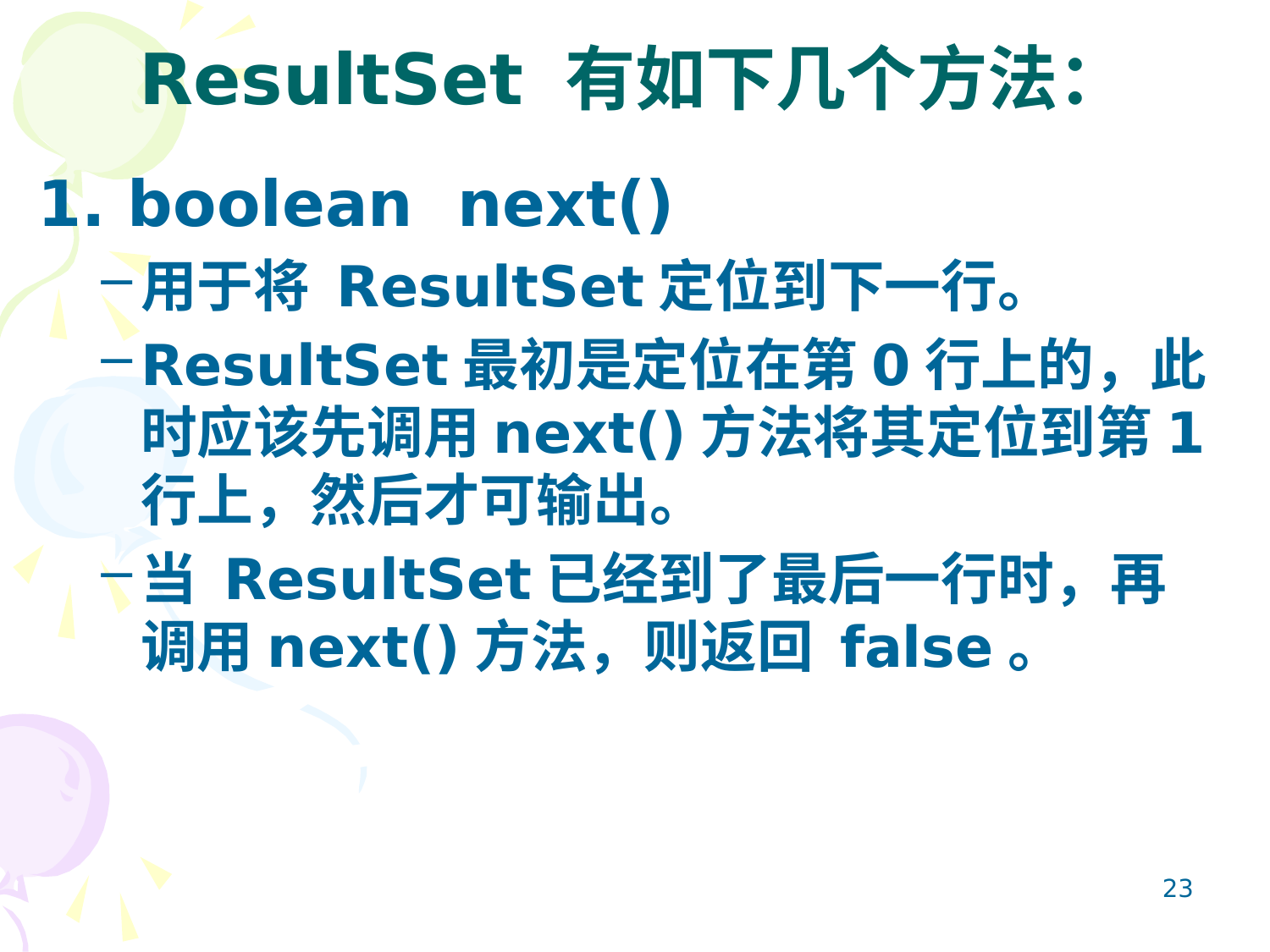

# ResultSet 有如下几个方法：
1. boolean  next()
用于将 ResultSet定位到下一行。
ResultSet最初是定位在第0行上的，此时应该先调用next()方法将其定位到第1行上，然后才可输出。
当 ResultSet已经到了最后一行时，再调用next()方法，则返回 false。
23